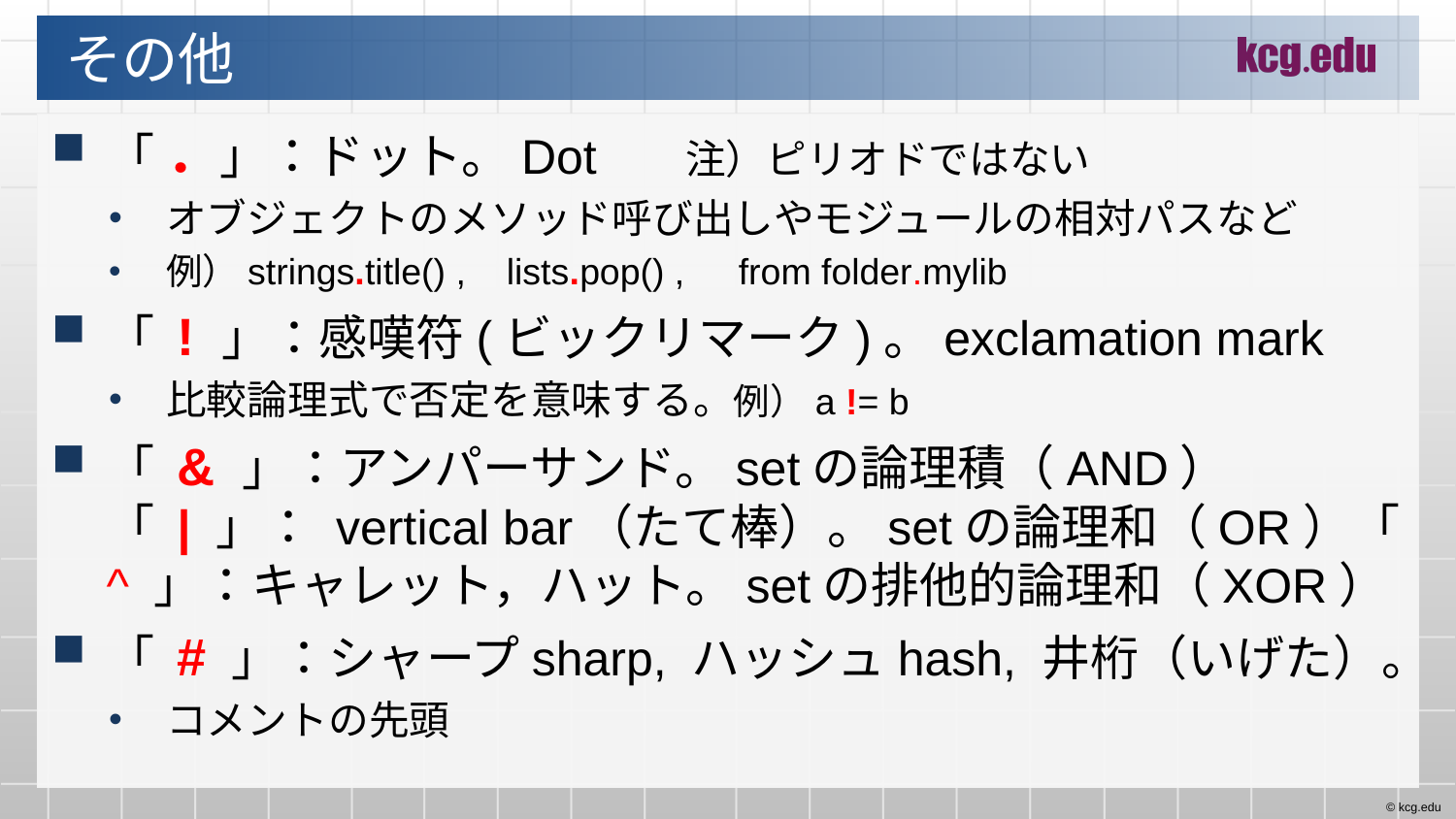

# その他
「 ．」：ドット。Dot      注）ピリオドではない
オブジェクトのメソッド呼び出しやモジュールの相対パスなど
例）strings.title() ,    lists.pop() ,　from folder.mylib
「 ! 」：感嘆符(ビックリマーク)。exclamation mark
比較論理式で否定を意味する。例）a != b
「 & 」：アンパーサンド。setの論理積（AND）
「 | 」： vertical bar（たて棒）。setの論理和（OR）「 ^ 」：キャレット，ハット。setの排他的論理和（XOR）
「 # 」：シャープsharp, ハッシュhash, 井桁（いげた）。
コメントの先頭